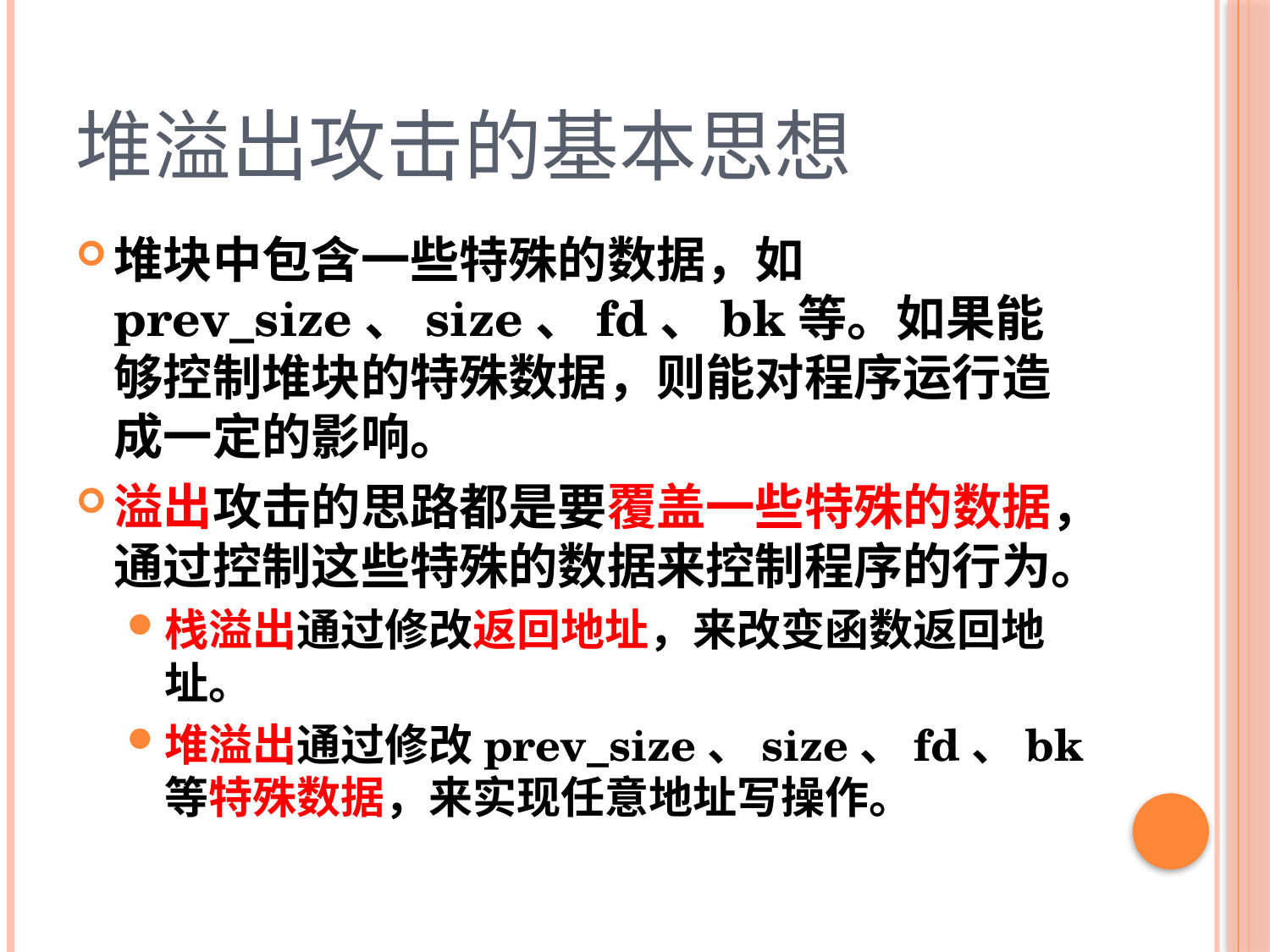

# 堆溢出攻击的基本思想
堆块中包含一些特殊的数据，如prev_size、size、fd、bk等。如果能够控制堆块的特殊数据，则能对程序运行造成一定的影响。
溢出攻击的思路都是要覆盖一些特殊的数据，通过控制这些特殊的数据来控制程序的行为。
栈溢出通过修改返回地址，来改变函数返回地址。
堆溢出通过修改prev_size、size、fd、bk等特殊数据，来实现任意地址写操作。